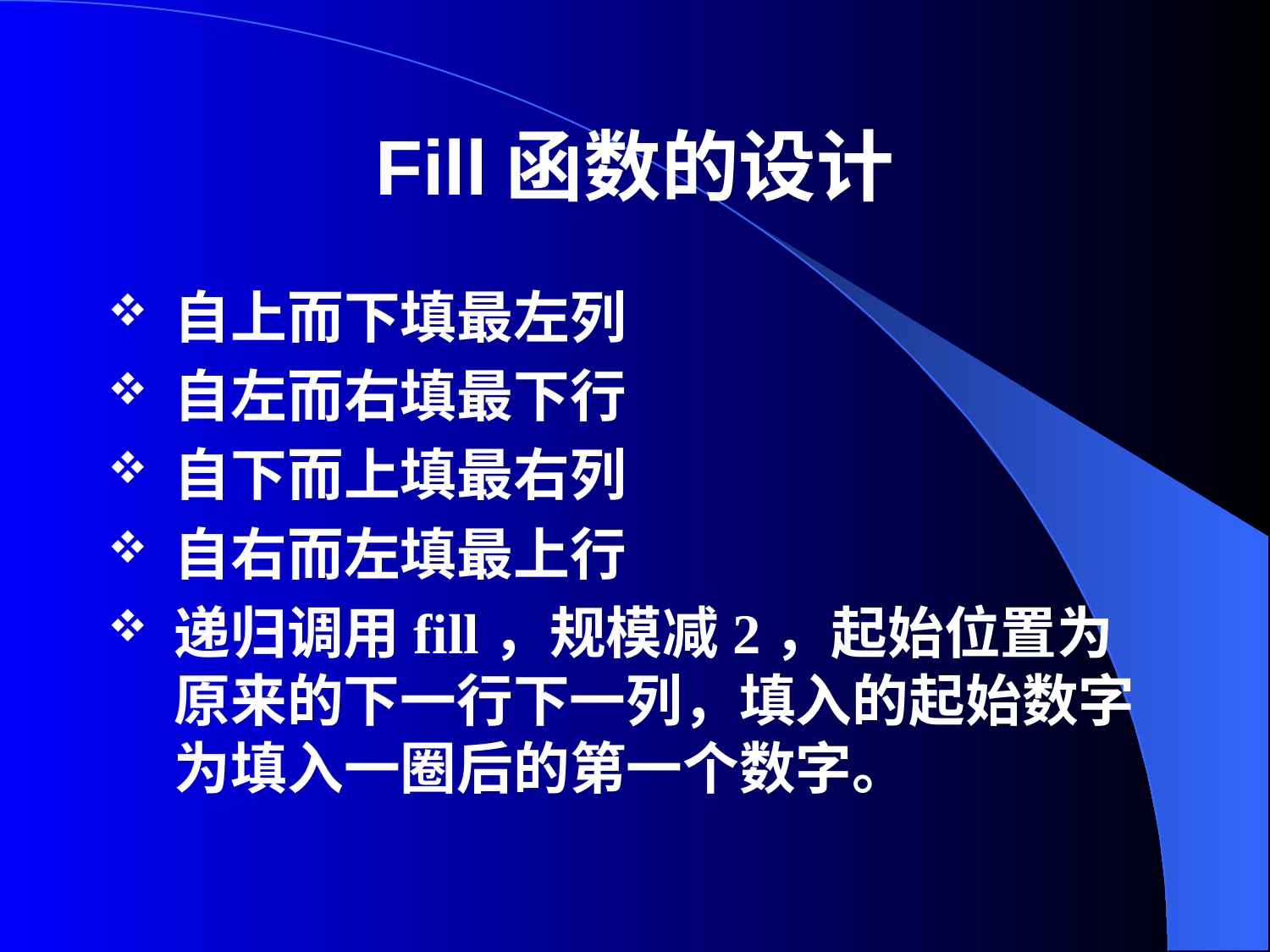

# Fill函数的设计
自上而下填最左列
自左而右填最下行
自下而上填最右列
自右而左填最上行
递归调用fill，规模减2，起始位置为原来的下一行下一列，填入的起始数字为填入一圈后的第一个数字。